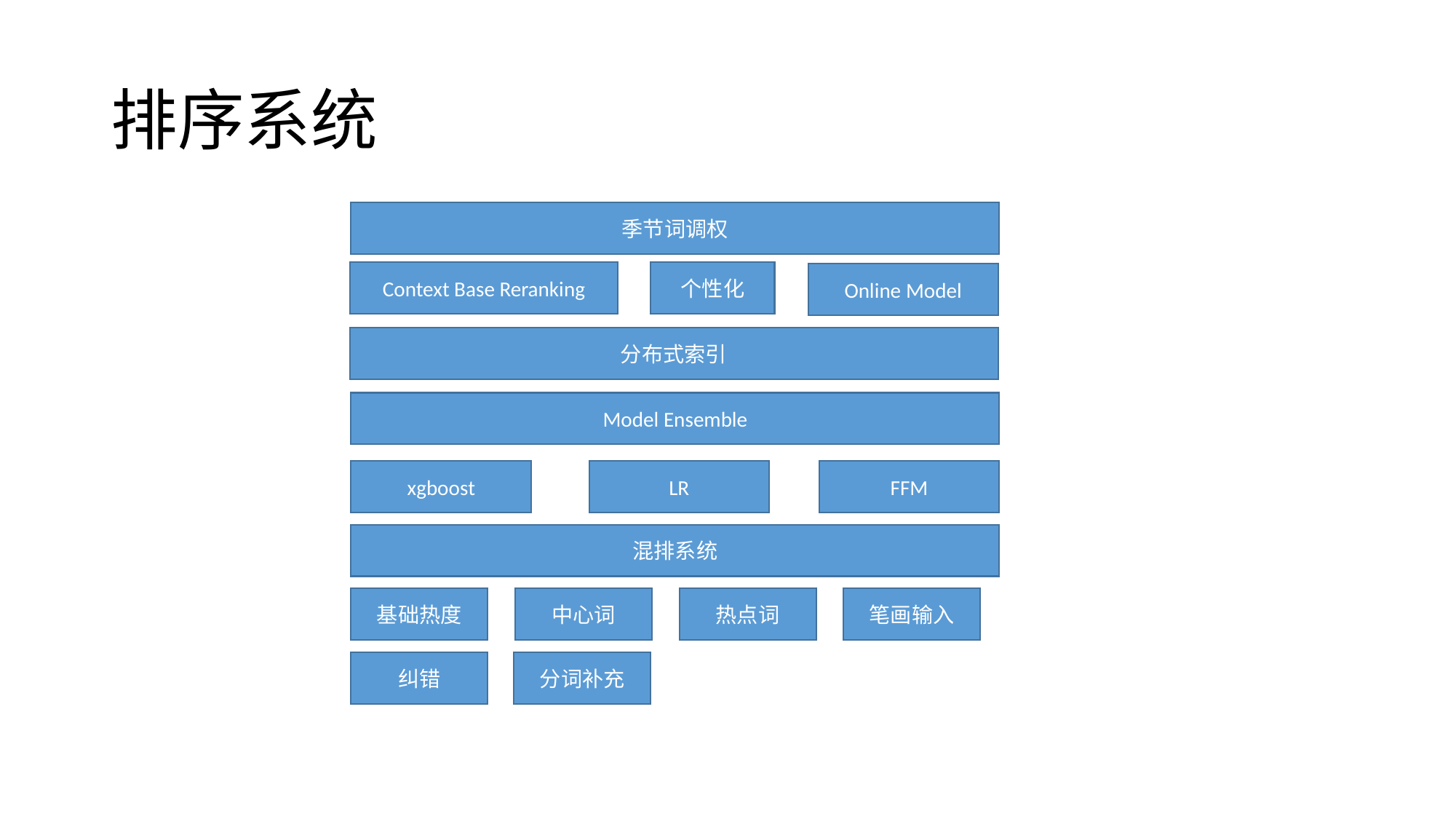

# 排序系统
季节词调权
个性化
Context Base Reranking
Online Model
分布式索引
Model Ensemble
LR
FFM
xgboost
混排系统
笔画输入
热点词
基础热度
中心词
分词补充
纠错